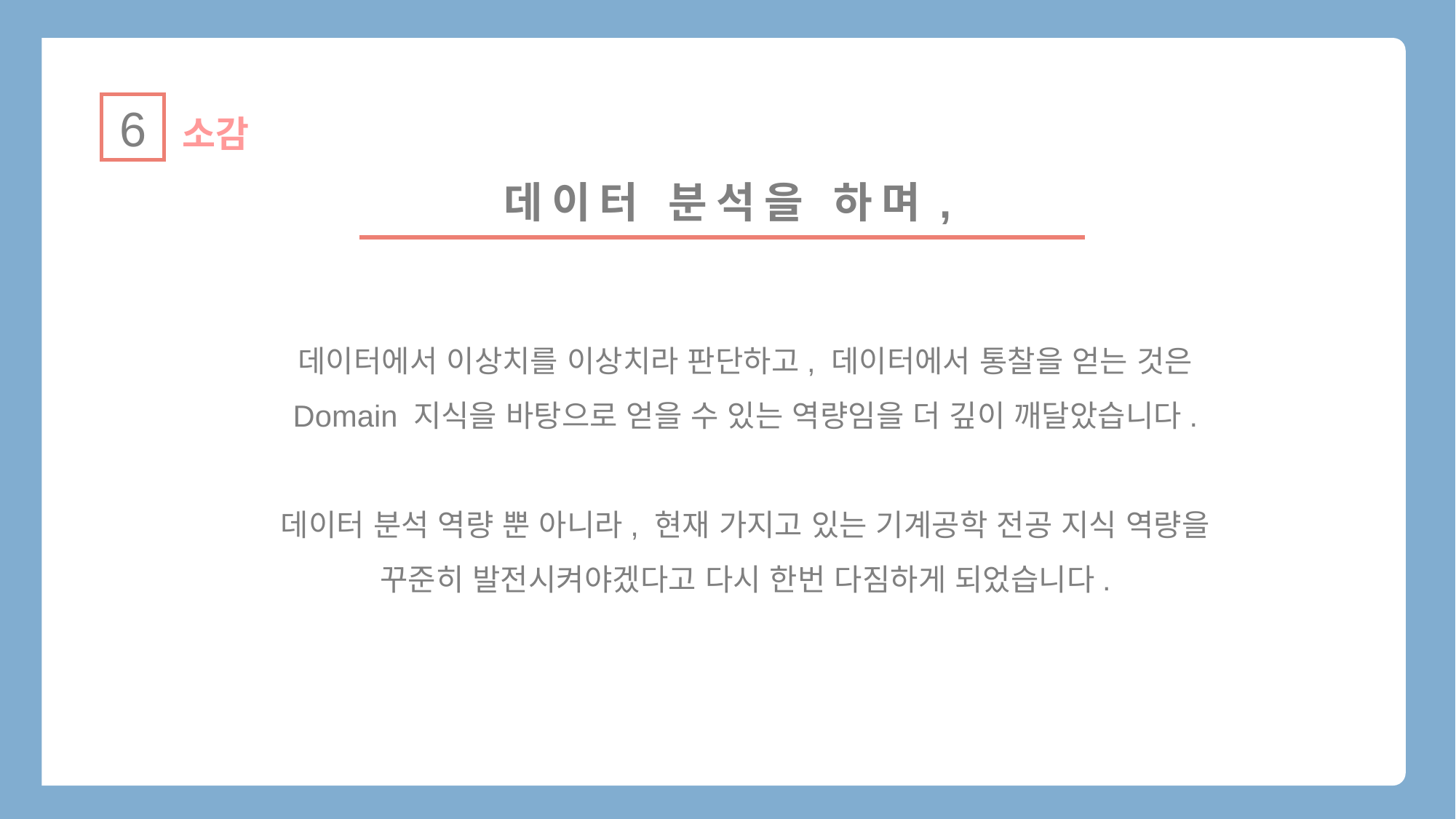

소감
6
데이터 분석을 하며,
데이터에서 이상치를 이상치라 판단하고, 데이터에서 통찰을 얻는 것은
Domain 지식을 바탕으로 얻을 수 있는 역량임을 더 깊이 깨달았습니다.

데이터 분석 역량 뿐 아니라, 현재 가지고 있는 기계공학 전공 지식 역량을
꾸준히 발전시켜야겠다고 다시 한번 다짐하게 되었습니다.